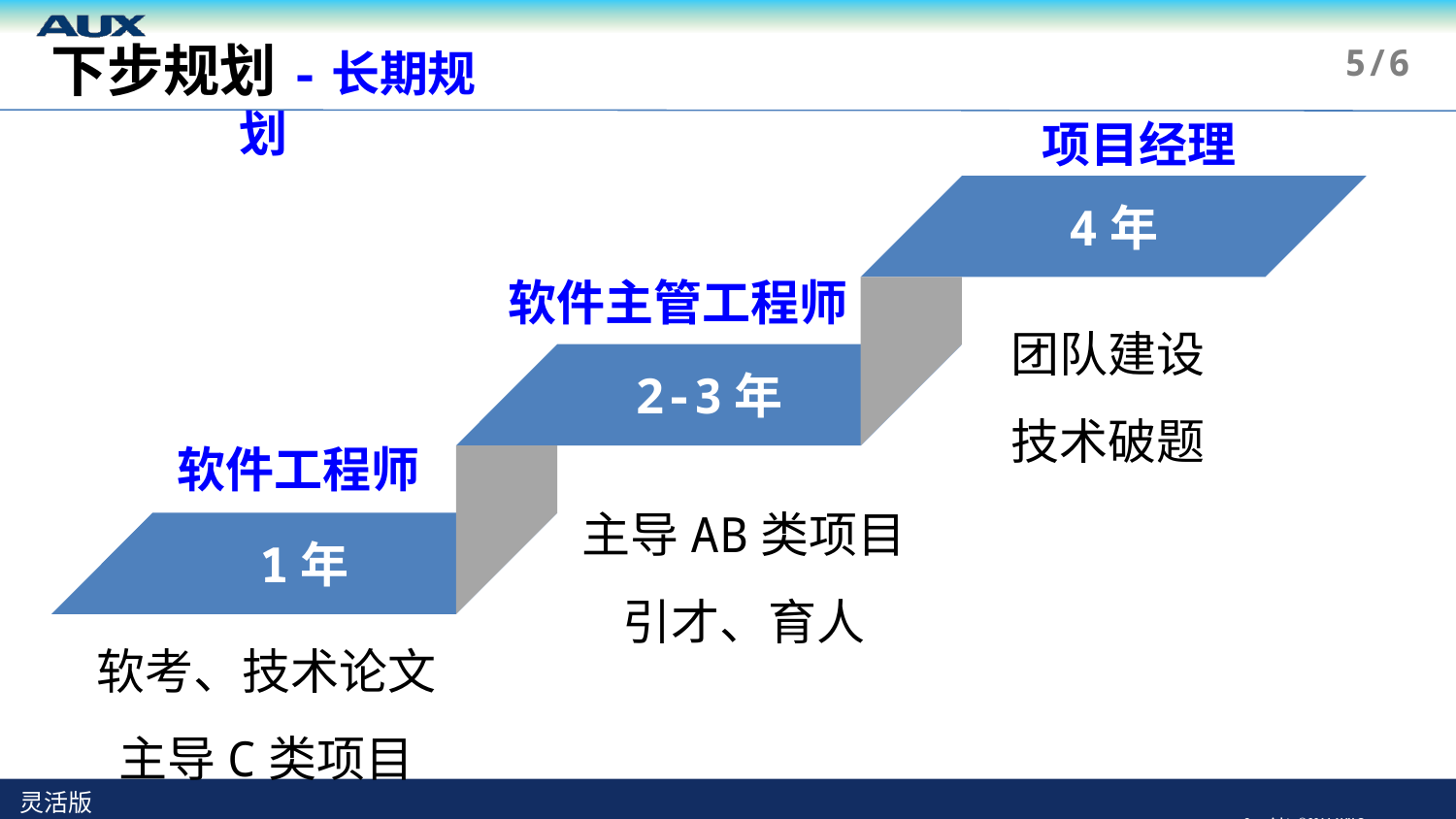

下步规划-长期规划
5/6
项目经理

4年
软件主管工程师

团队建设
技术破题
2-3年
1年
软件工程师
主导AB类项目
引才、育人
软考、技术论文
主导C类项目